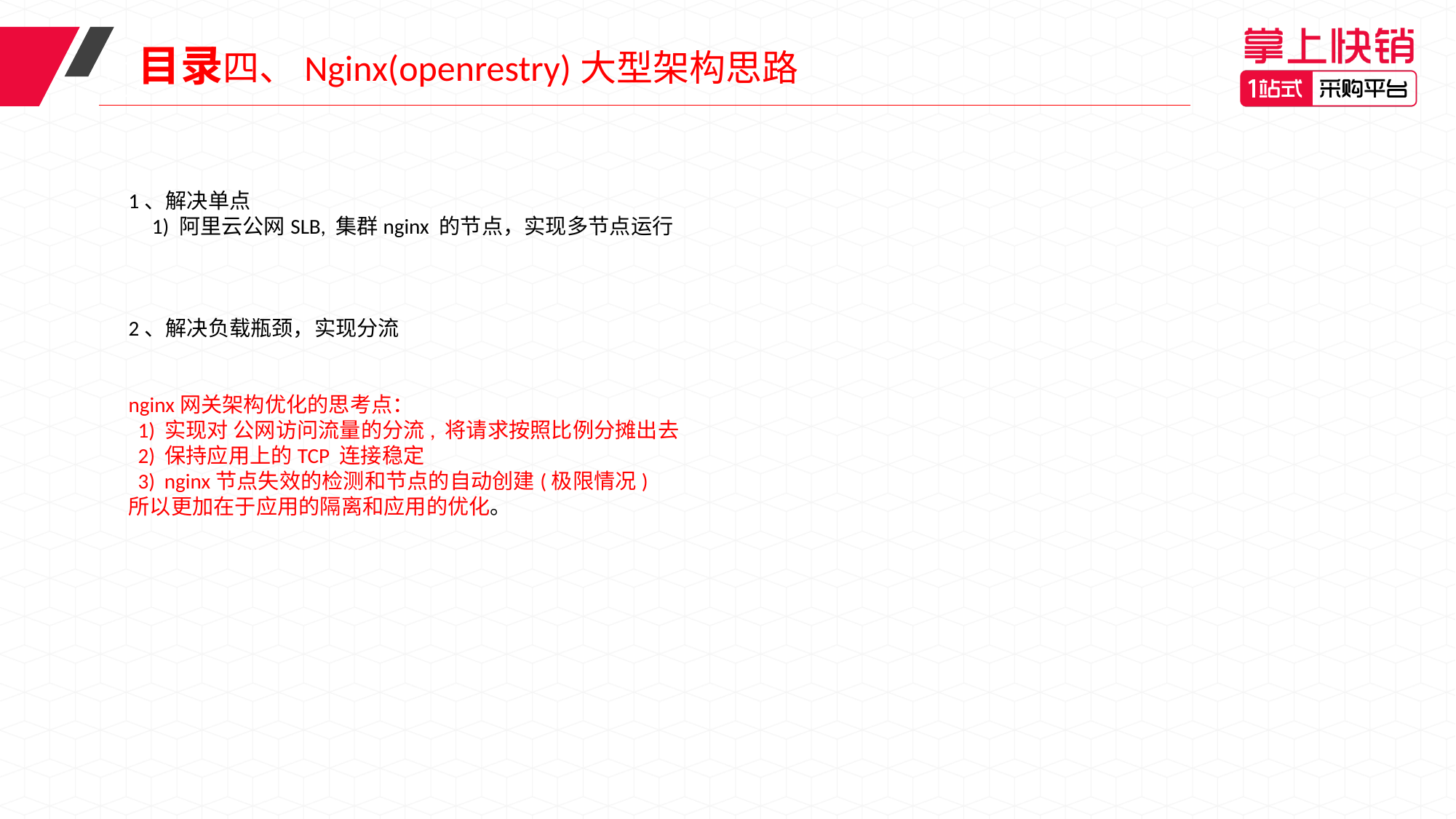

目录四、Nginx(openrestry)大型架构思路

1、解决单点
     1) 阿里云公网SLB, 集群nginx 的节点，实现多节点运行

2、解决负载瓶颈，实现分流

nginx网关架构优化的思考点：
  1) 实现对 公网访问流量的分流, 将请求按照比例分摊出去
  2) 保持应用上的TCP 连接稳定
  3)  nginx节点失效的检测和节点的自动创建(极限情况)
所以更加在于应用的隔离和应用的优化。